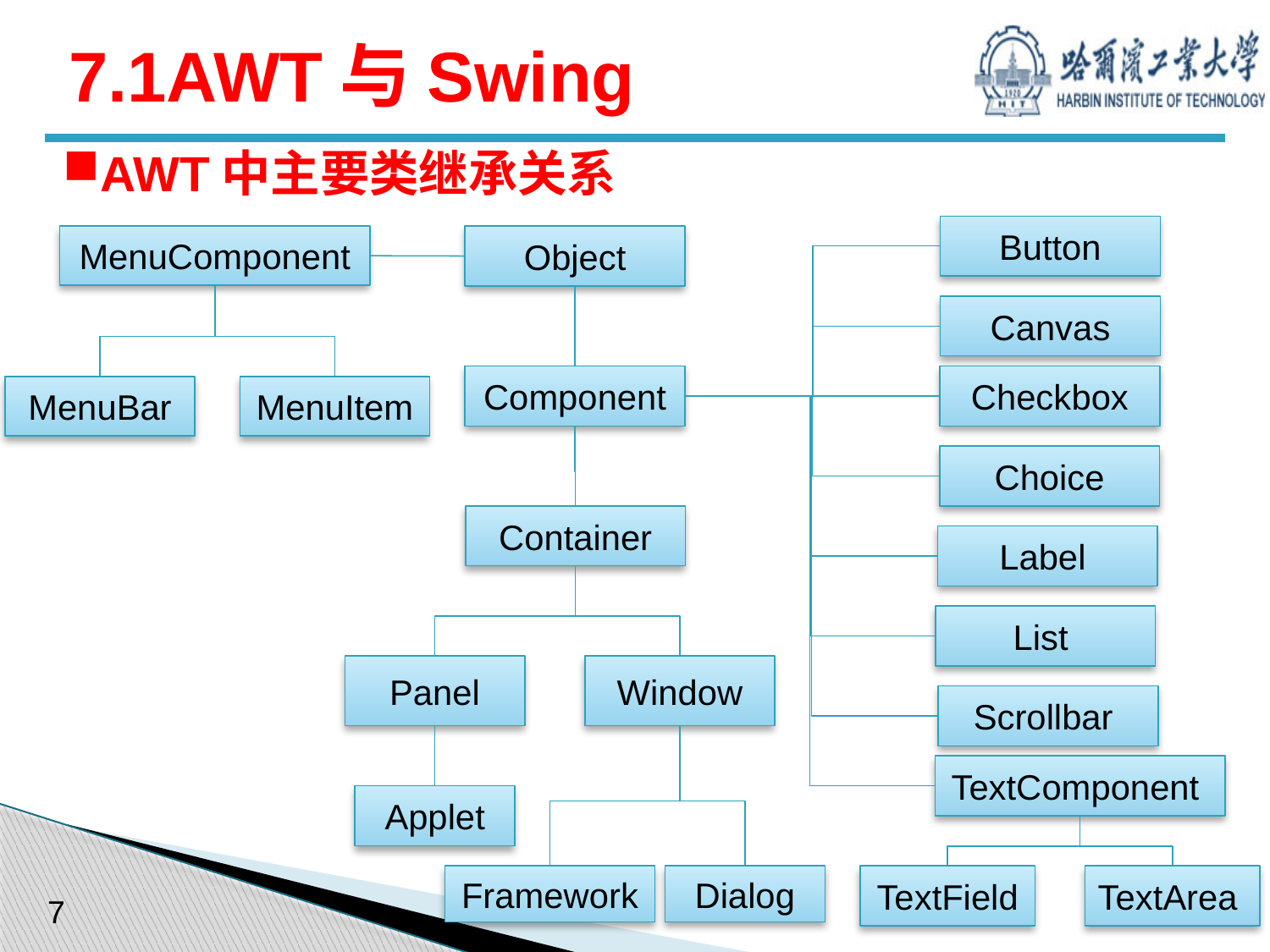

# 7.1AWT与Swing
AWT中主要类继承关系
Button
MenuComponent
Object
Canvas
Component
Checkbox
MenuBar
MenuItem
Choice
Container
Label
List
Panel
Window
Scrollbar
TextComponent
Applet
Framework
Dialog
TextField
TextArea